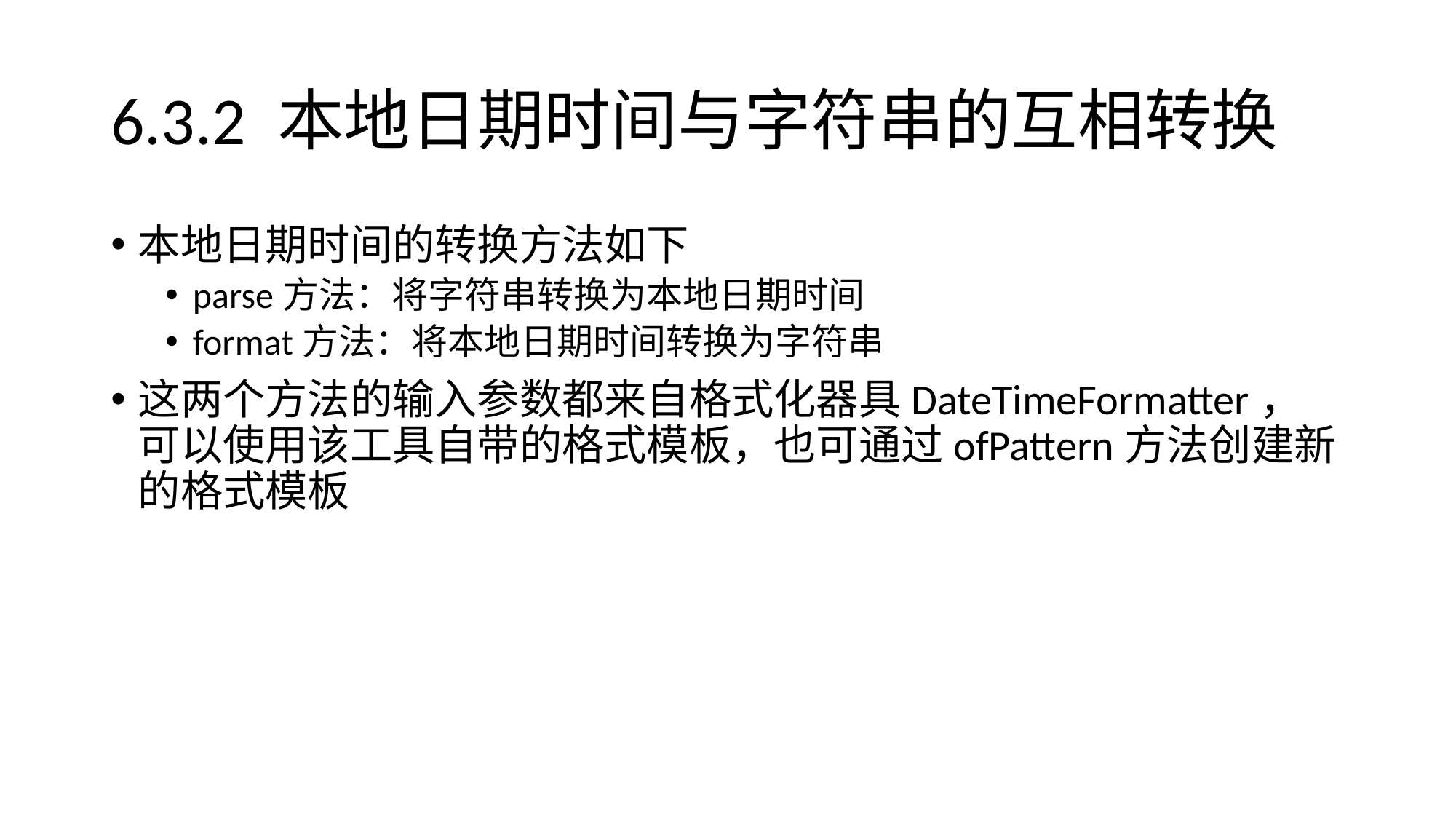

# 6.3.2 本地日期时间与字符串的互相转换
本地日期时间的转换方法如下
parse方法：将字符串转换为本地日期时间
format方法：将本地日期时间转换为字符串
这两个方法的输入参数都来自格式化器具DateTimeFormatter，可以使用该工具自带的格式模板，也可通过ofPattern方法创建新的格式模板